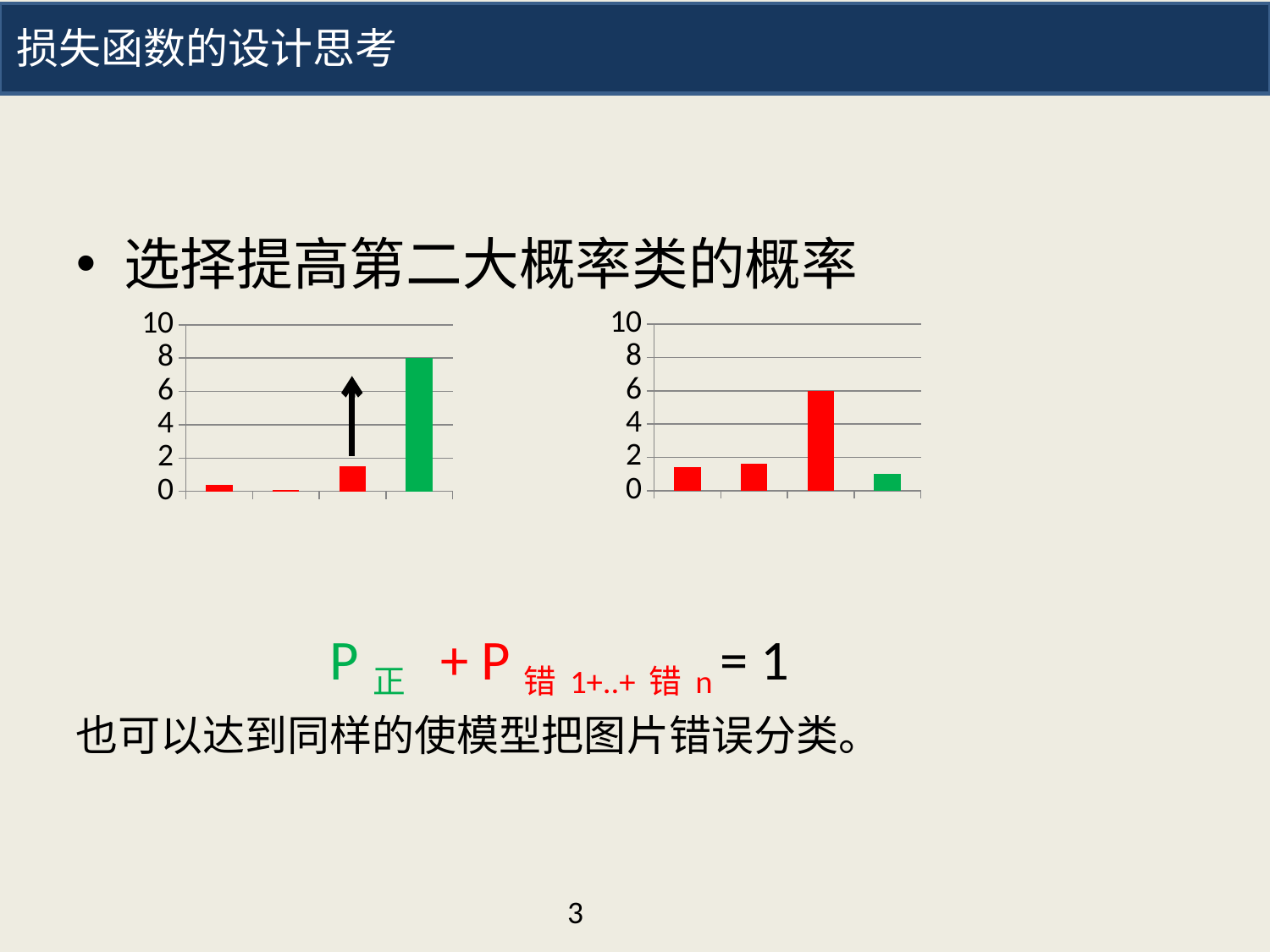

损失函数的设计思考
选择提高第二大概率类的概率

		P正   + P错1+..+错n = 1
也可以达到同样的使模型把图片错误分类。

### Chart

| Category | 系列 1 |
|---|---|
| 类别 1 | 0.4 |
| 类别 2 | 0.1 |
| 类别 3 | 1.5 |
| 类别 4 | 8.0 |

### Chart

| Category | 系列 1 |
|---|---|
| 类别 1 | 1.4 |
| 类别 2 | 1.6 |
| 类别 3 | 6.0 |
| 类别 4 | 1.0 |
3